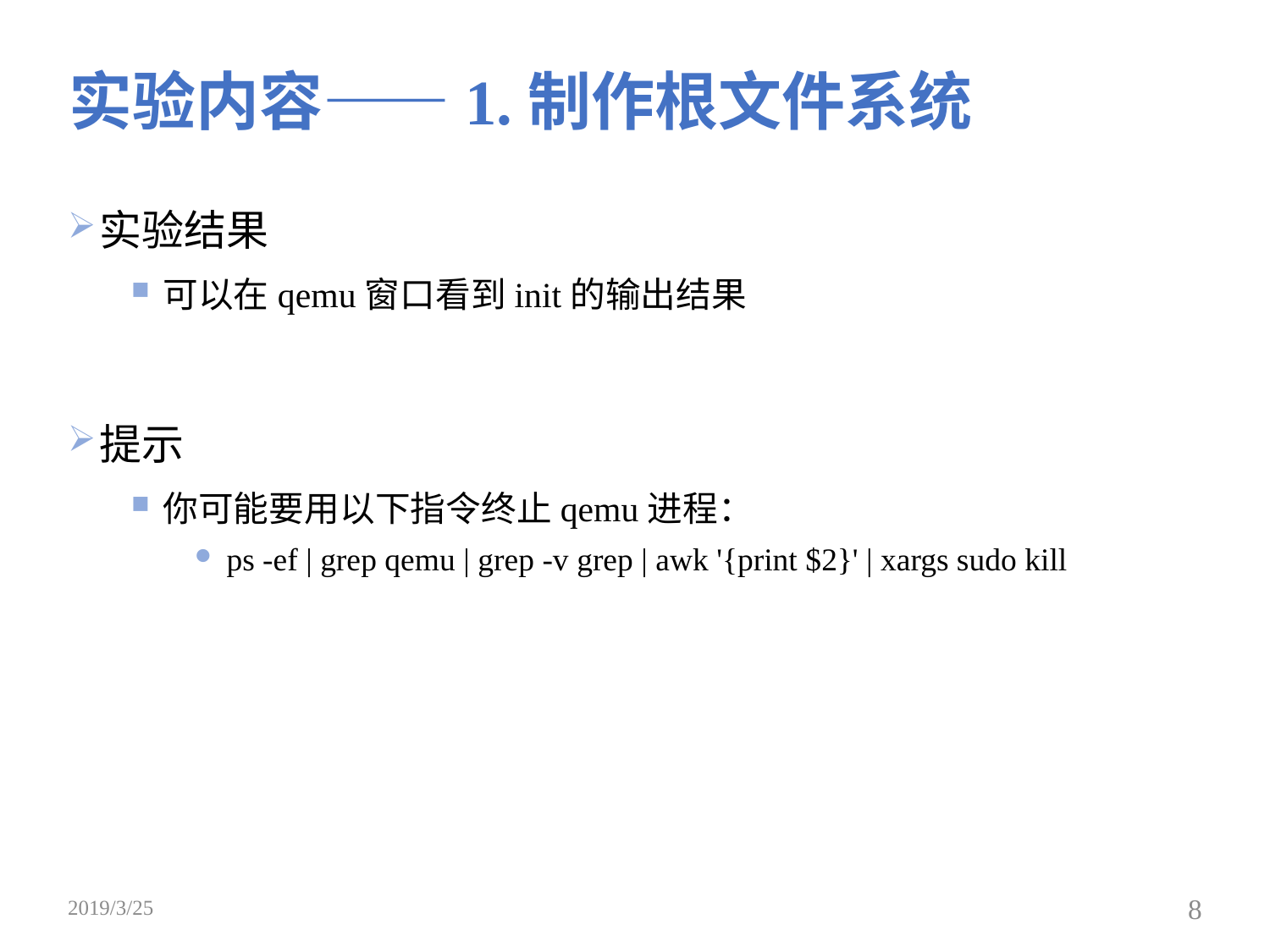

# 实验内容——1.制作根文件系统
实验结果
可以在qemu窗口看到init的输出结果

提示
你可能要用以下指令终止qemu进程：
ps -ef | grep qemu | grep -v grep | awk '{print $2}' | xargs sudo kill
2019/3/25
8